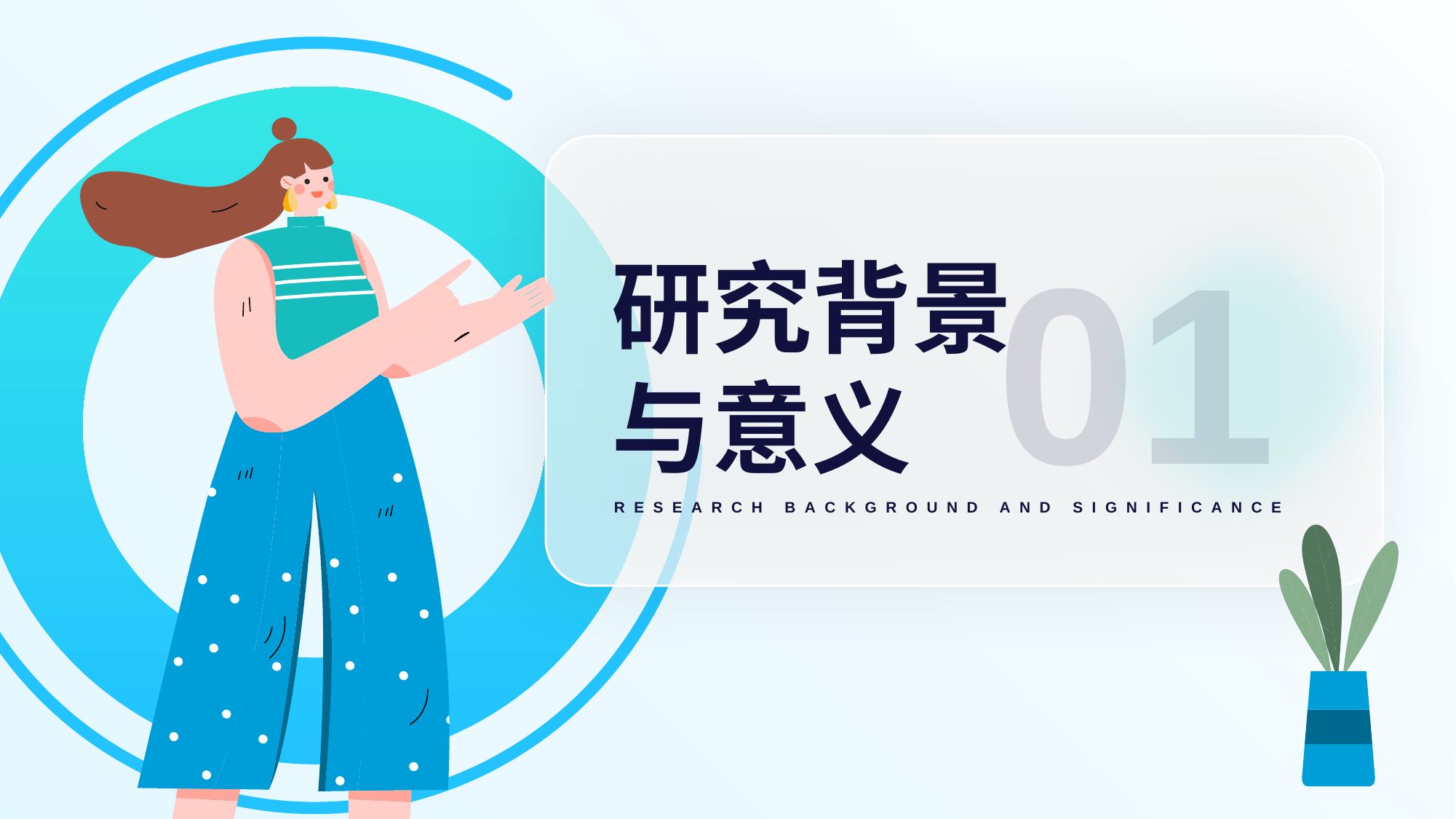

01
研究背景
与意义
RESEARCH BACKGROUND AND SIGNIFICANCE